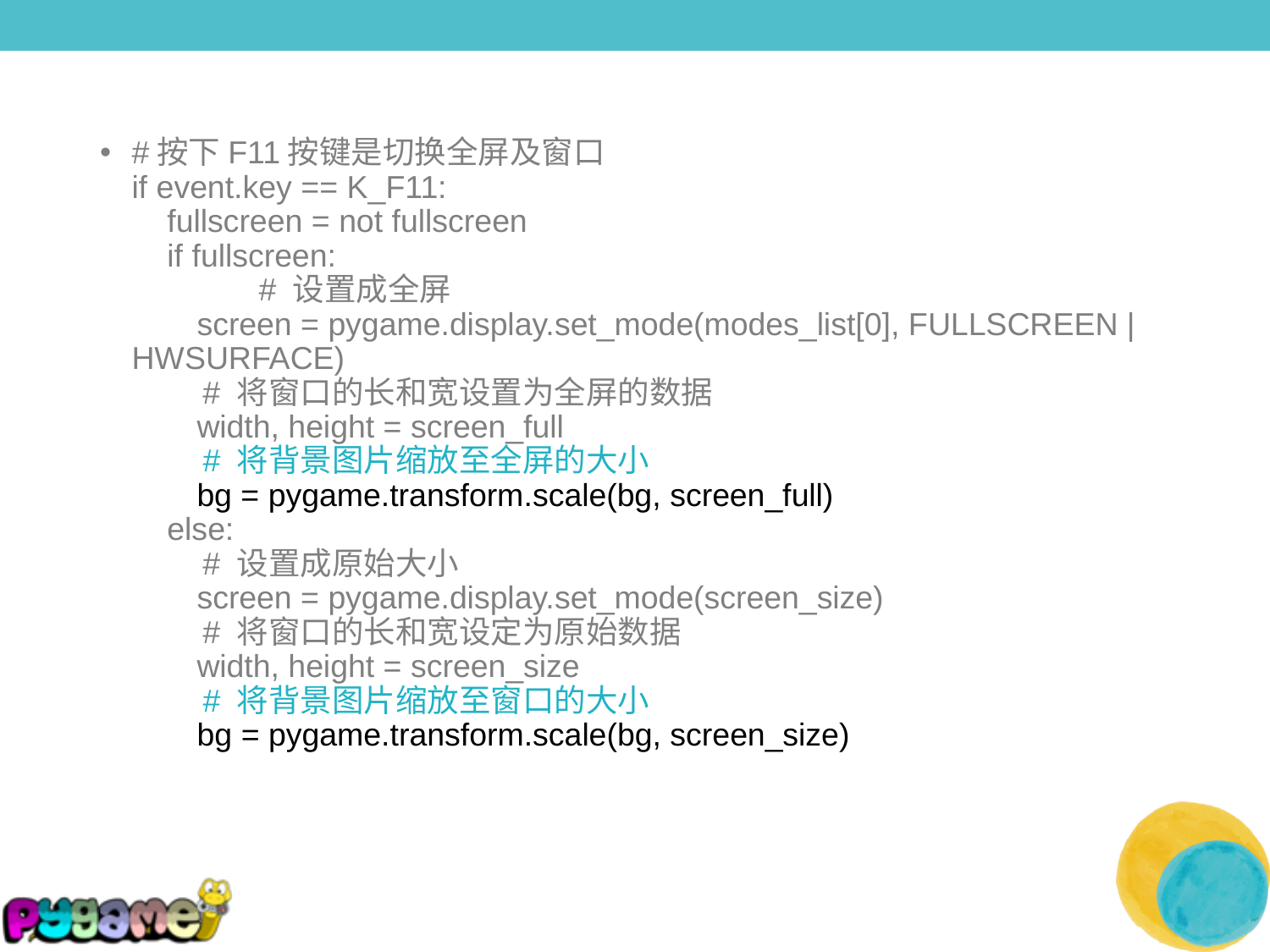

#按下F11按键是切换全屏及窗口
if event.key == K_F11:
    fullscreen = not fullscreen
    if fullscreen:
	# 设置成全屏
        screen = pygame.display.set_mode(modes_list[0], FULLSCREEN | HWSURFACE)
        # 将窗口的长和宽设置为全屏的数据
        width, height = screen_full
        # 将背景图片缩放至全屏的大小
        bg = pygame.transform.scale(bg, screen_full)
    else:
        # 设置成原始大小
        screen = pygame.display.set_mode(screen_size)
        # 将窗口的长和宽设定为原始数据
        width, height = screen_size
        # 将背景图片缩放至窗口的大小
        bg = pygame.transform.scale(bg, screen_size)